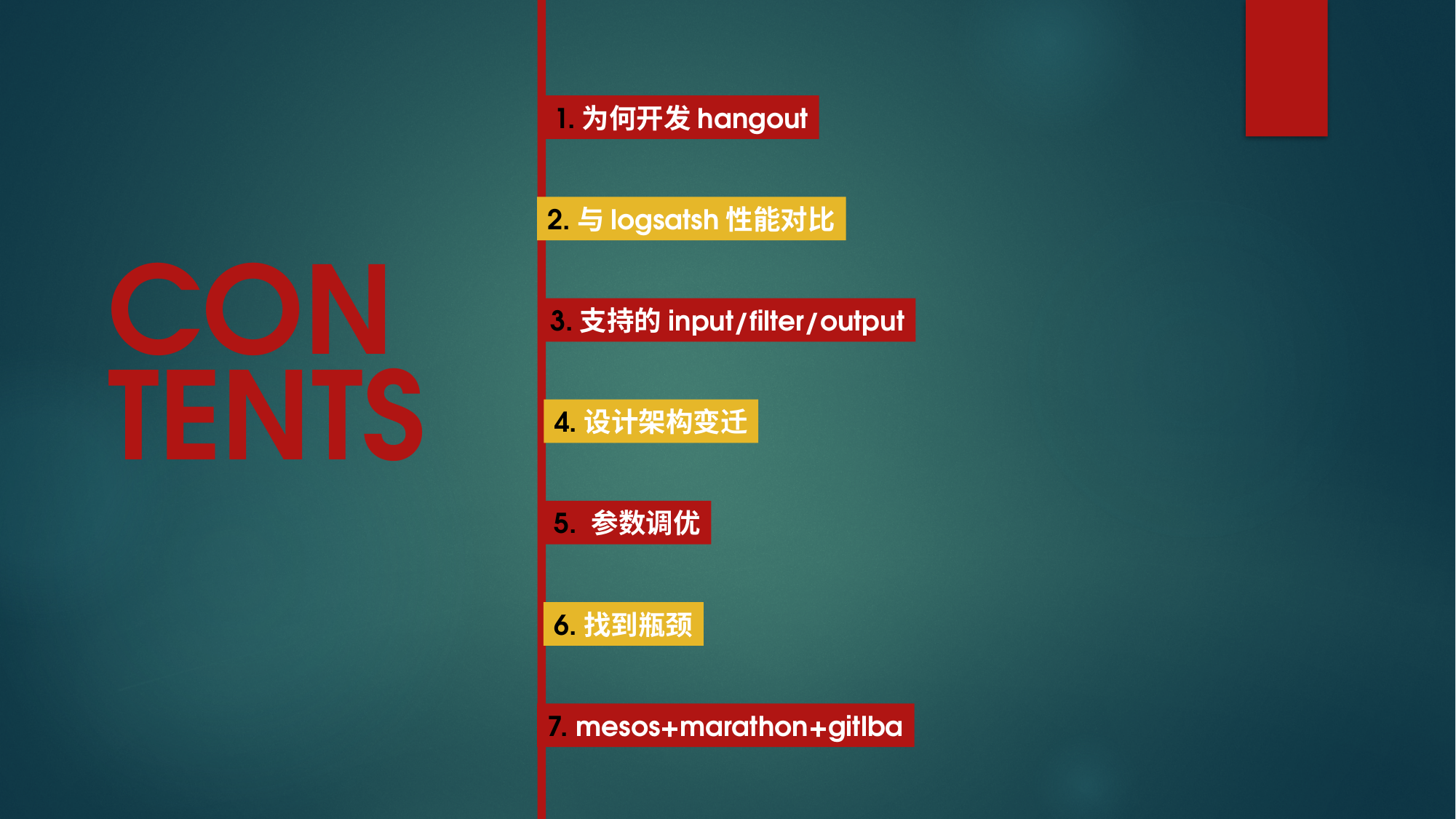

1.为何开发hangout
2.与logsatsh性能对比
CON
TENTS
3.支持的input/filter/output
4.设计架构变迁

5. 参数调优
6.找到瓶颈
7. mesos+marathon+gitlba